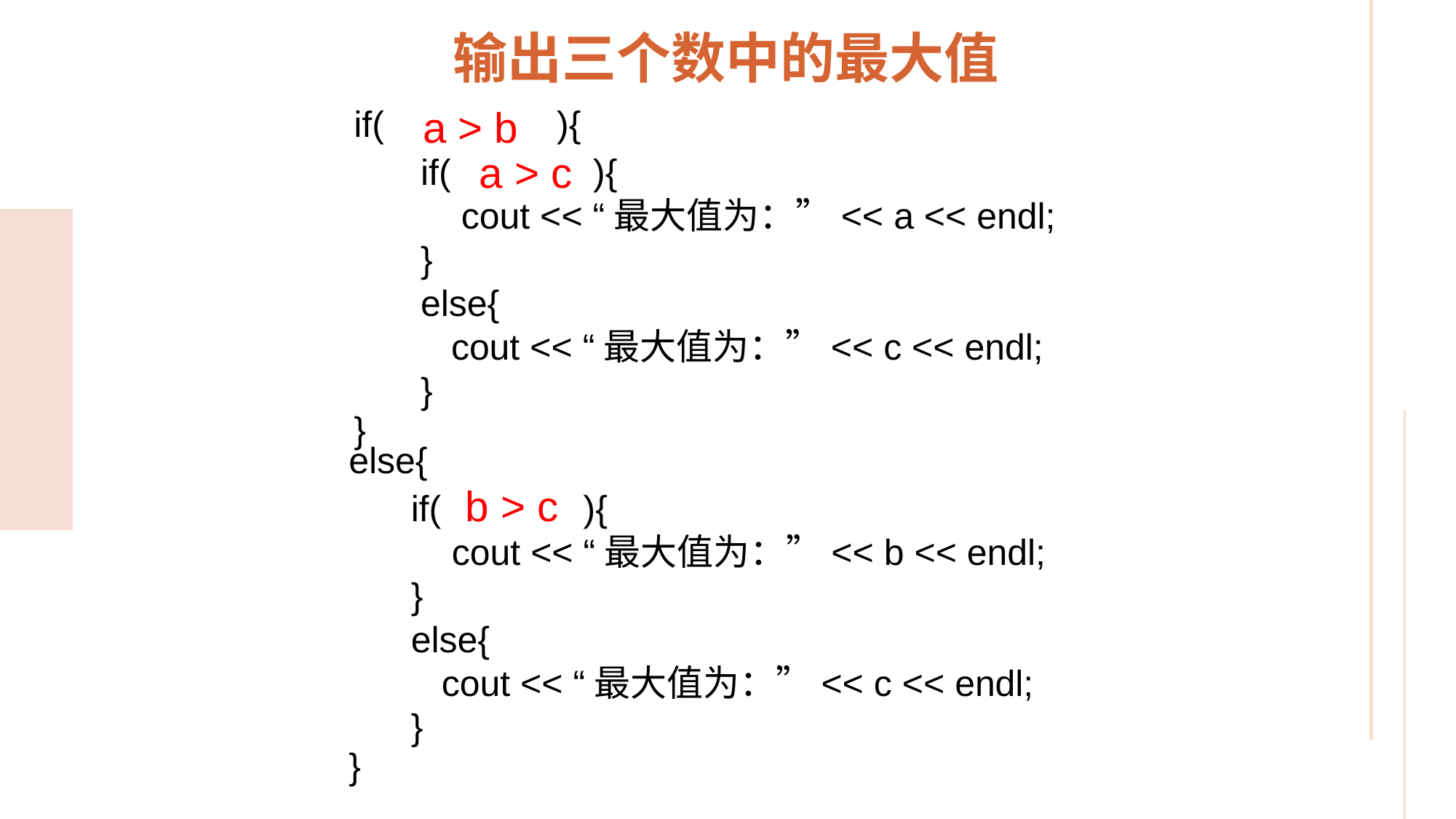

输出三个数中的最大值
if(                 ){

}
 a > b
 a > c
if(              ){
    cout << “最大值为：”<< a << endl;
}
else{
   cout << “最大值为：”<< c << endl;
}
else{

}
 b > c
if(              ){
    cout << “最大值为：”<< b << endl;
}
else{
   cout << “最大值为：”<< c << endl;
}